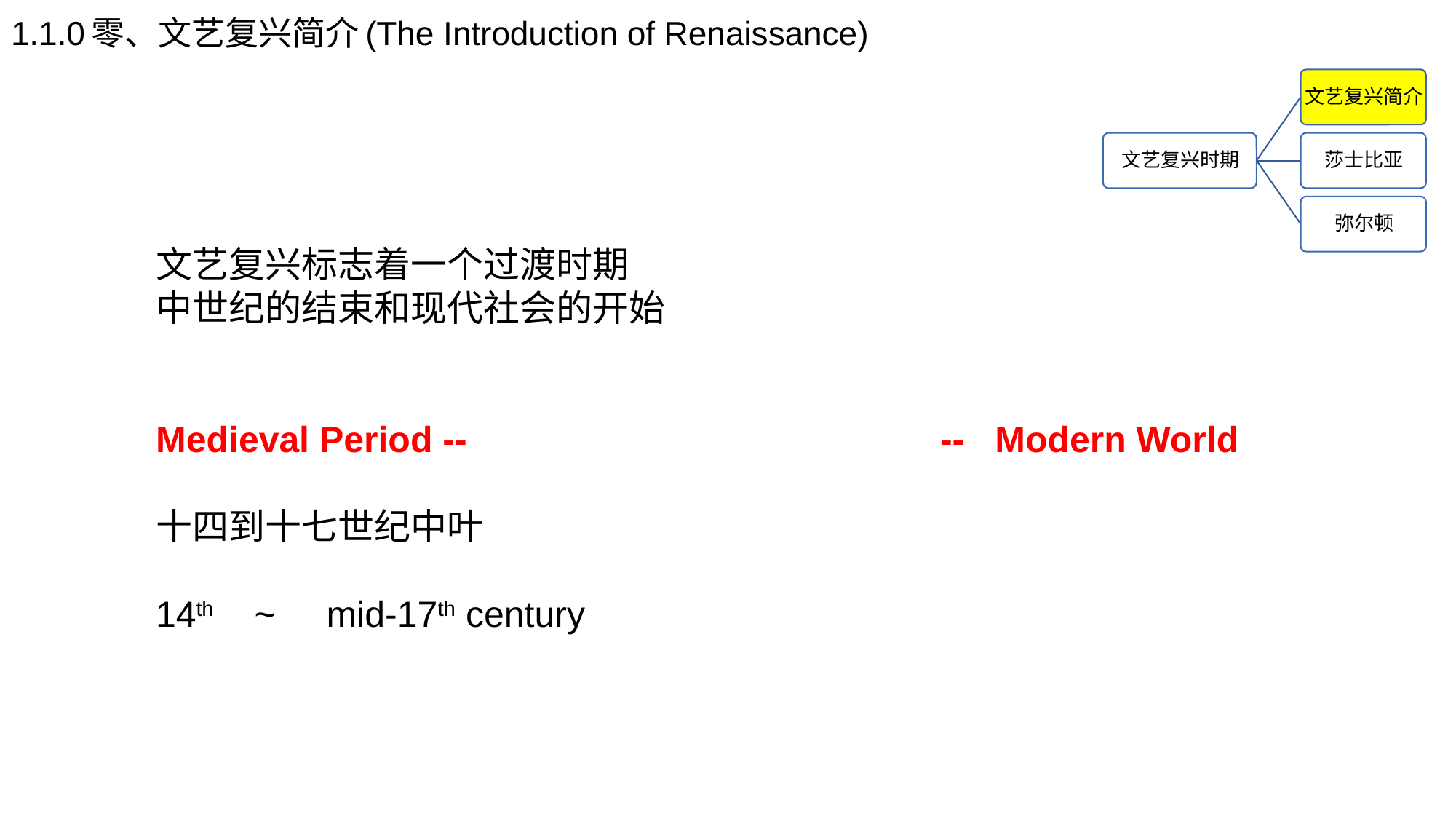

# 1.1.0零、文艺复兴简介(The Introduction of Renaissance)
文艺复兴时期

文艺复兴简介

莎士比亚

弥尔顿
文艺复兴标志着一个过渡时期
中世纪的结束和现代社会的开始

Medieval Period -- 					  --   Modern World

十四到十七世纪中叶

14th    ~     mid-17th century